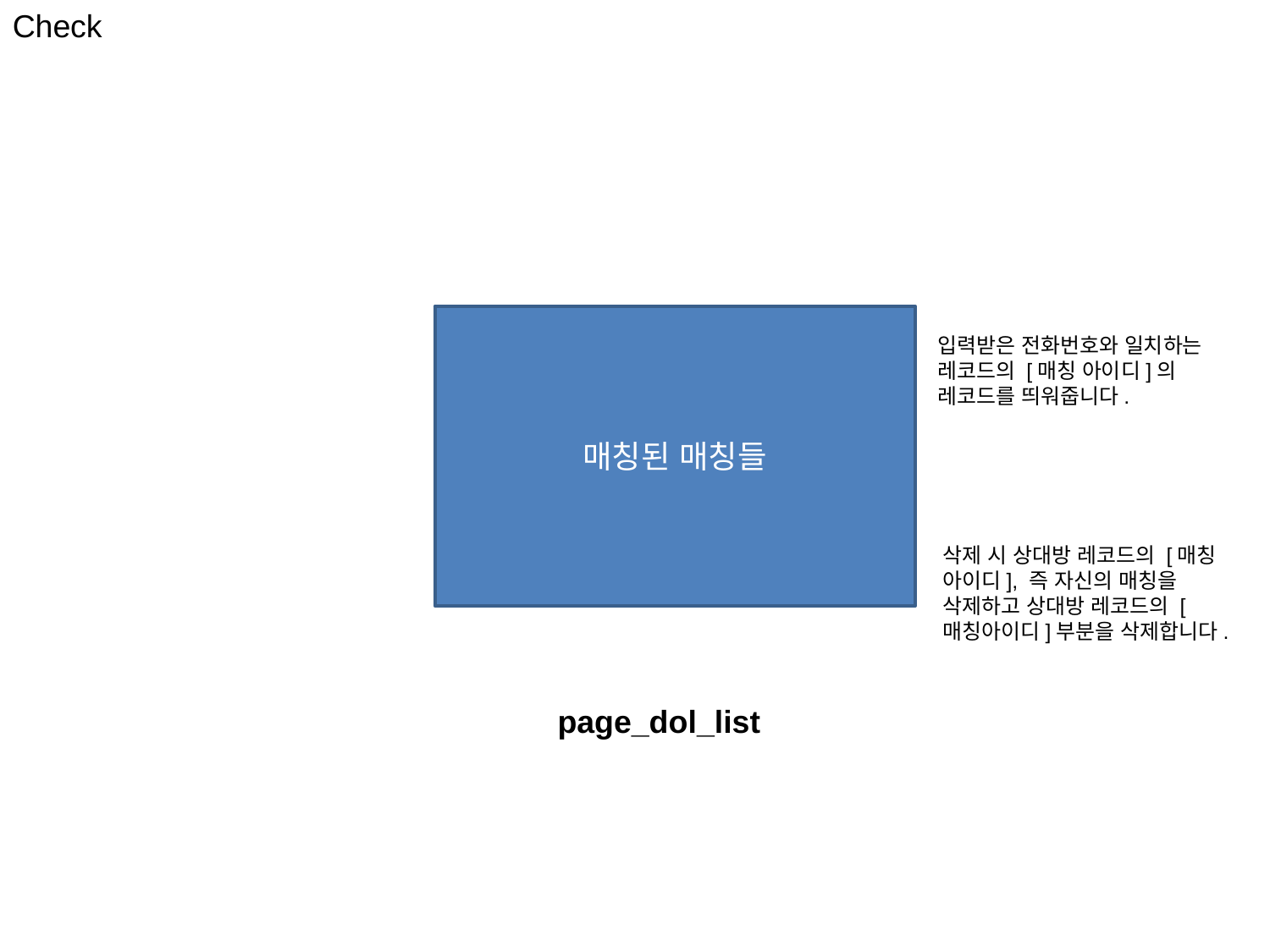

Check
매칭된 매칭들
입력받은 전화번호와 일치하는 레코드의 [매칭 아이디]의 레코드를 띄워줍니다.
삭제 시 상대방 레코드의 [매칭 아이디], 즉 자신의 매칭을 삭제하고 상대방 레코드의 [매칭아이디]부분을 삭제합니다.
page_dol_list